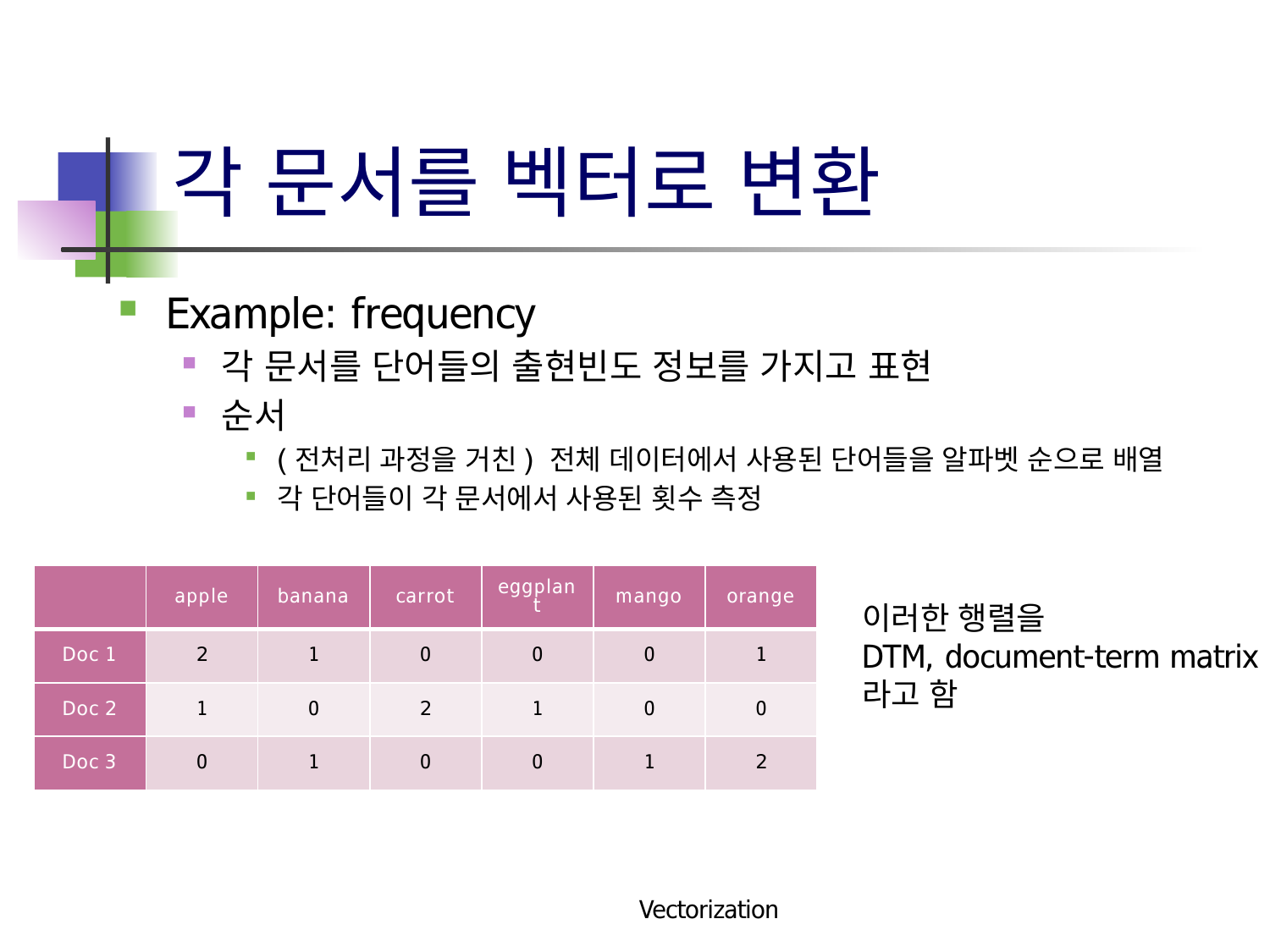

# 각 문서를 벡터로 변환
Example: frequency
각 문서를 단어들의 출현빈도 정보를 가지고 표현
순서
(전처리 과정을 거친) 전체 데이터에서 사용된 단어들을 알파벳 순으로 배열
각 단어들이 각 문서에서 사용된 횟수 측정

|  | apple | banana | carrot | eggplant | mango | orange |
| --- | --- | --- | --- | --- | --- | --- |
| Doc 1 | 2 | 1 | 0 | 0 | 0 | 1 |
| Doc 2 | 1 | 0 | 2 | 1 | 0 | 0 |
| Doc 3 | 0 | 1 | 0 | 0 | 1 | 2 |
이러한 행렬을
DTM, document-term matrix
라고 함
Vectorization